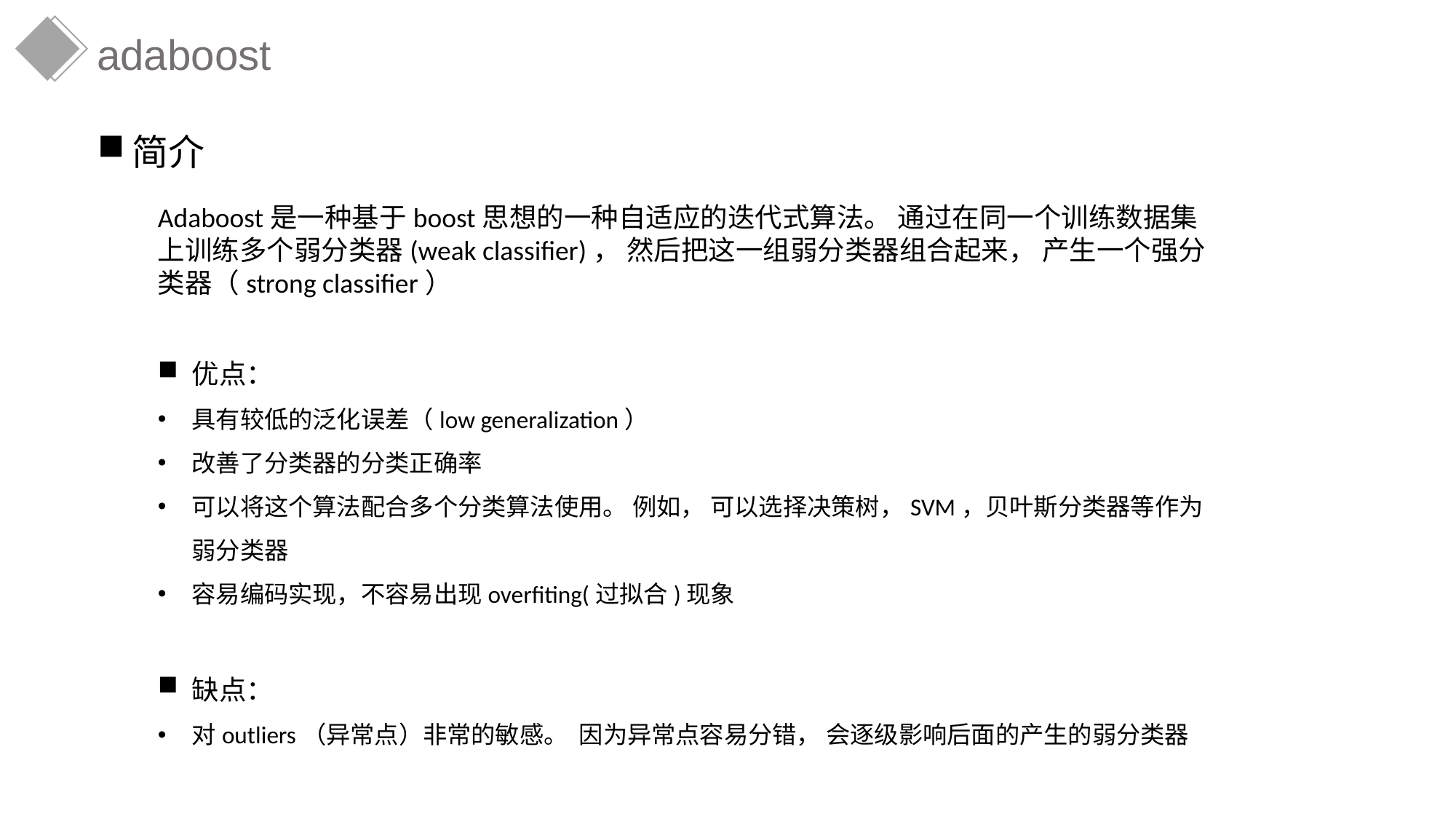

adaboost
简介
Adaboost是一种基于boost思想的一种自适应的迭代式算法。 通过在同一个训练数据集上训练多个弱分类器(weak classifier)， 然后把这一组弱分类器组合起来， 产生一个强分类器（strong classifier）
优点：
具有较低的泛化误差（low generalization）
改善了分类器的分类正确率
可以将这个算法配合多个分类算法使用。 例如， 可以选择决策树，SVM，贝叶斯分类器等作为弱分类器
容易编码实现，不容易出现overfiting(过拟合)现象
缺点：
对outliers（异常点）非常的敏感。  因为异常点容易分错， 会逐级影响后面的产生的弱分类器